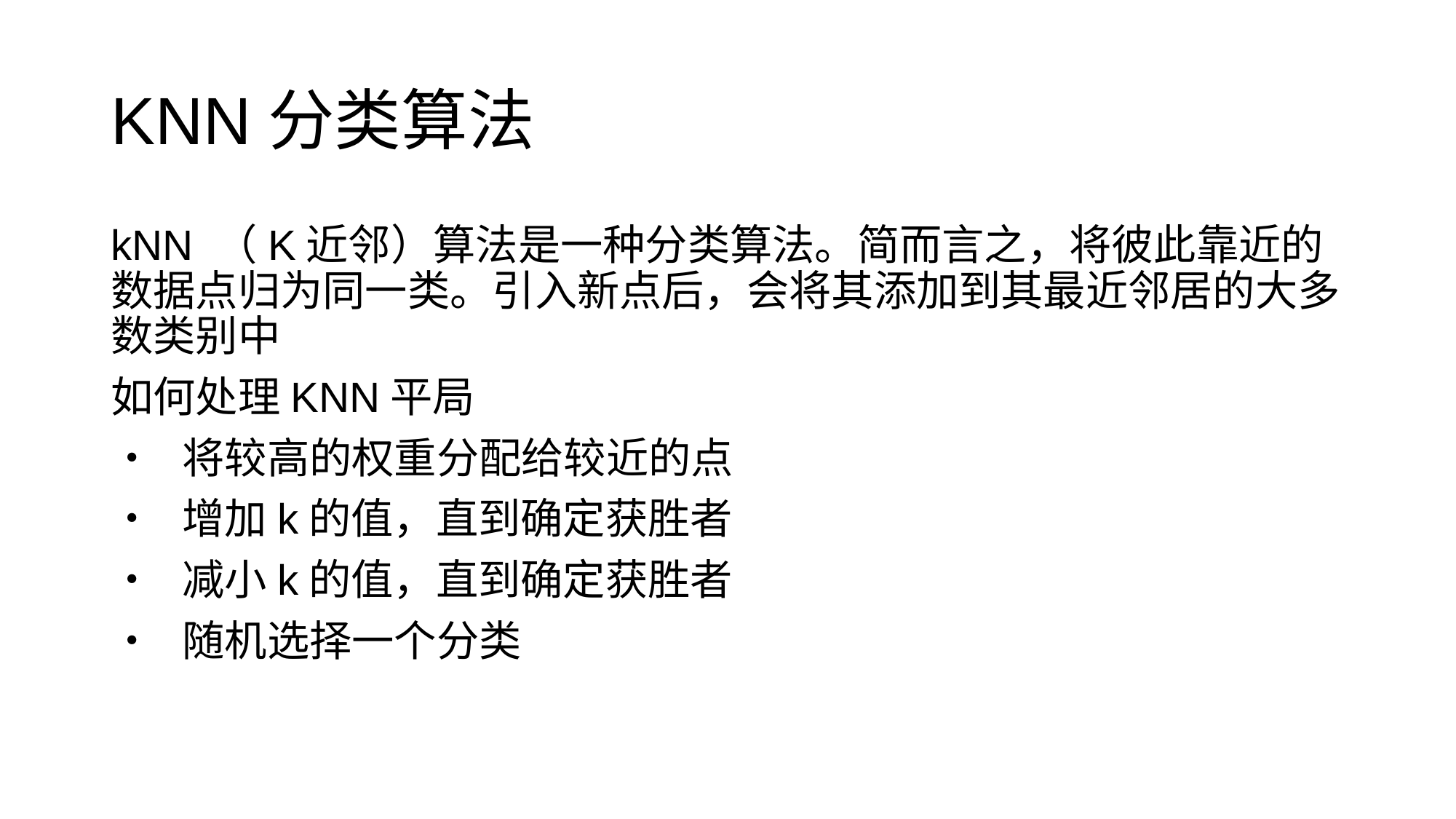

# KNN分类算法
kNN （K近邻）算法是一种分类算法。简而言之，将彼此靠近的数据点归为同一类。引入新点后，会将其添加到其最近邻居的大多数类别中
如何处理KNN平局
•  将较高的权重分配给较近的点
•  增加k的值，直到确定获胜者
•  减小k的值，直到确定获胜者
•  随机选择一个分类